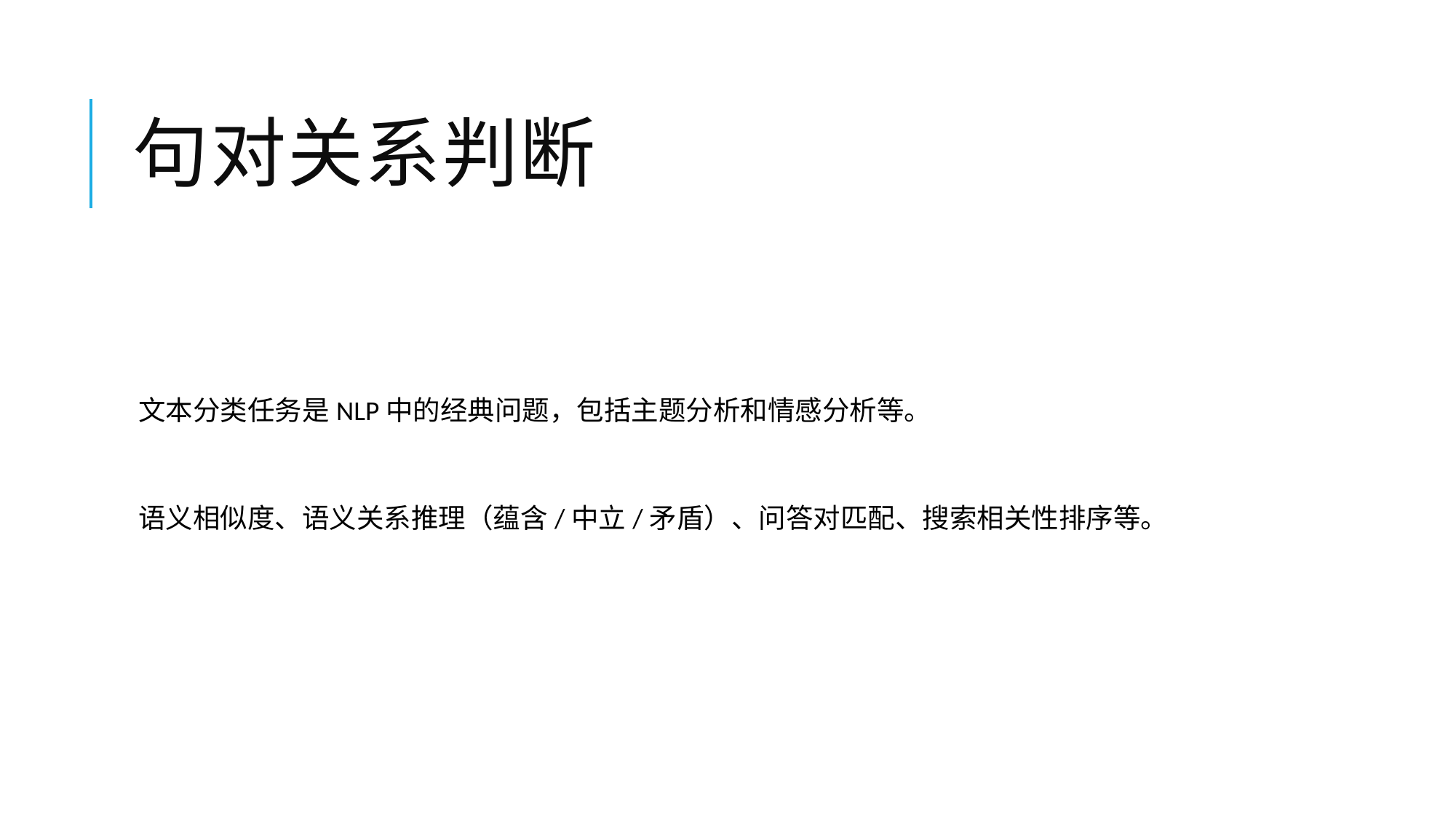

# 句对关系判断

文本分类任务是NLP中的经典问题，包括主题分析和情感分析等。

语义相似度、语义关系推理（蕴含/中立/矛盾）、问答对匹配、搜索相关性排序等。